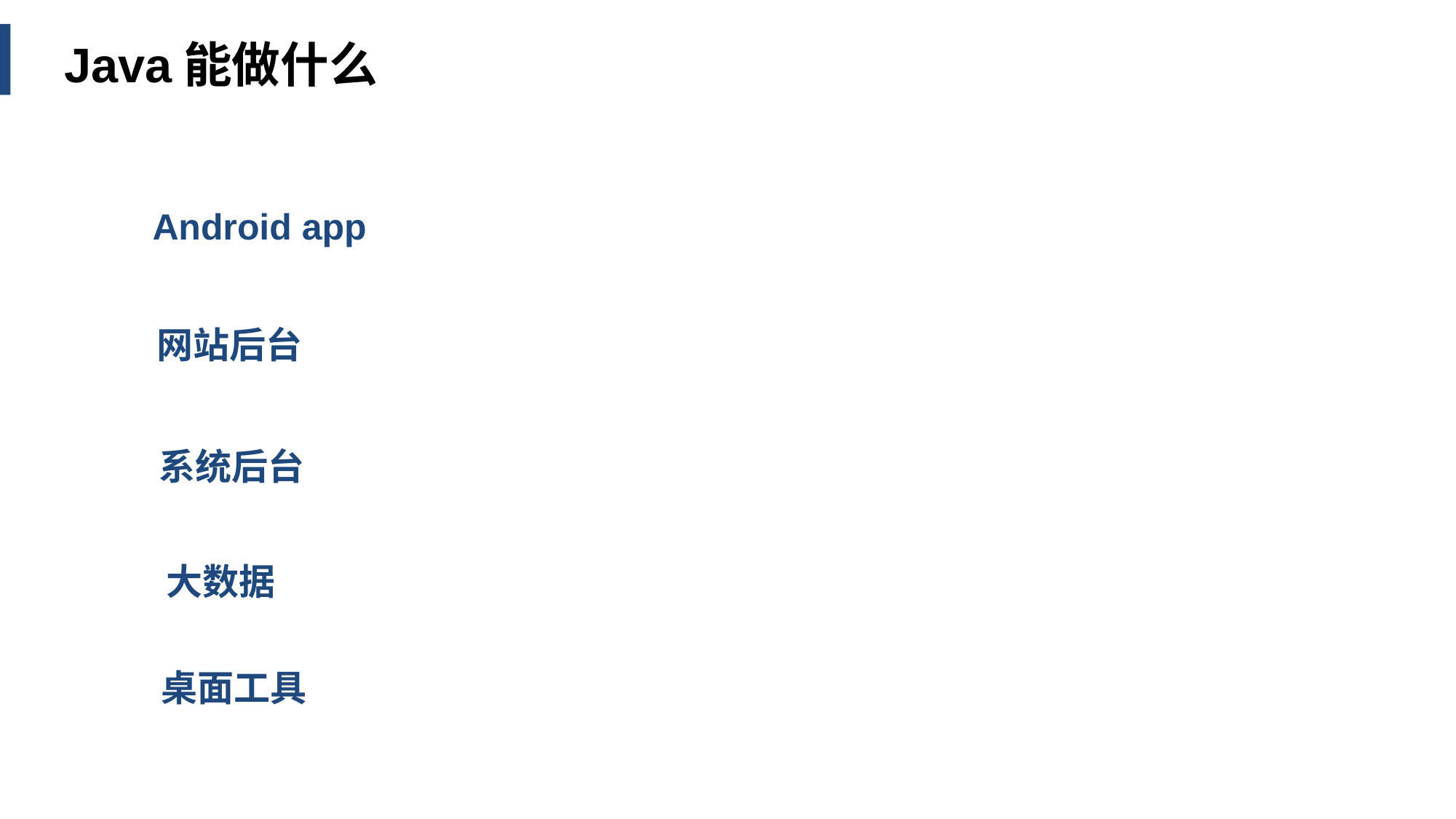

Java能做什么
Android app
网站后台
系统后台
大数据
桌面工具